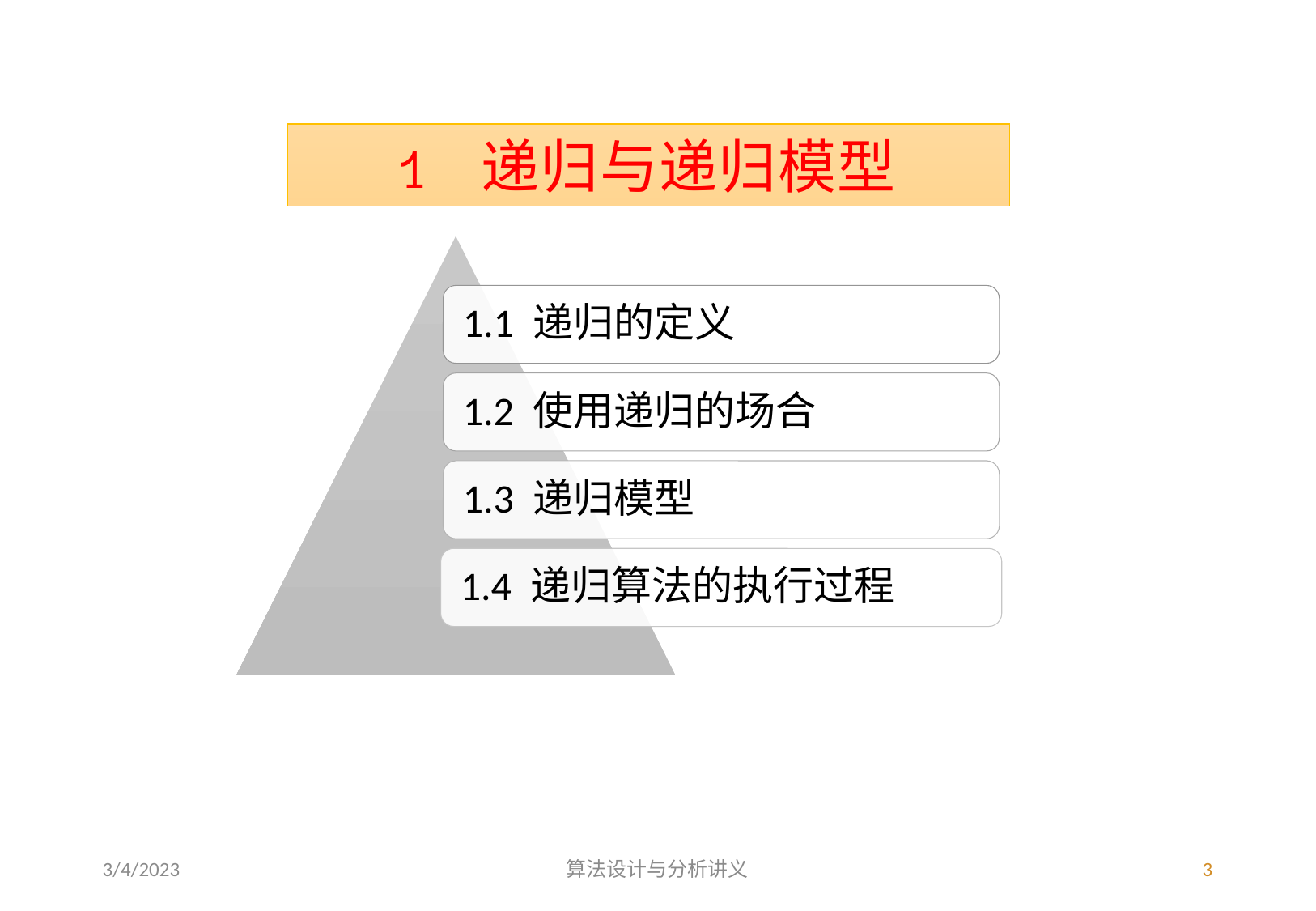

1 递归与递归模型
1.1 递归的定义
1.2 使用递归的场合
1.3 递归模型
1.4 递归算法的执行过程
3/4/2023
算法设计与分析讲义
3